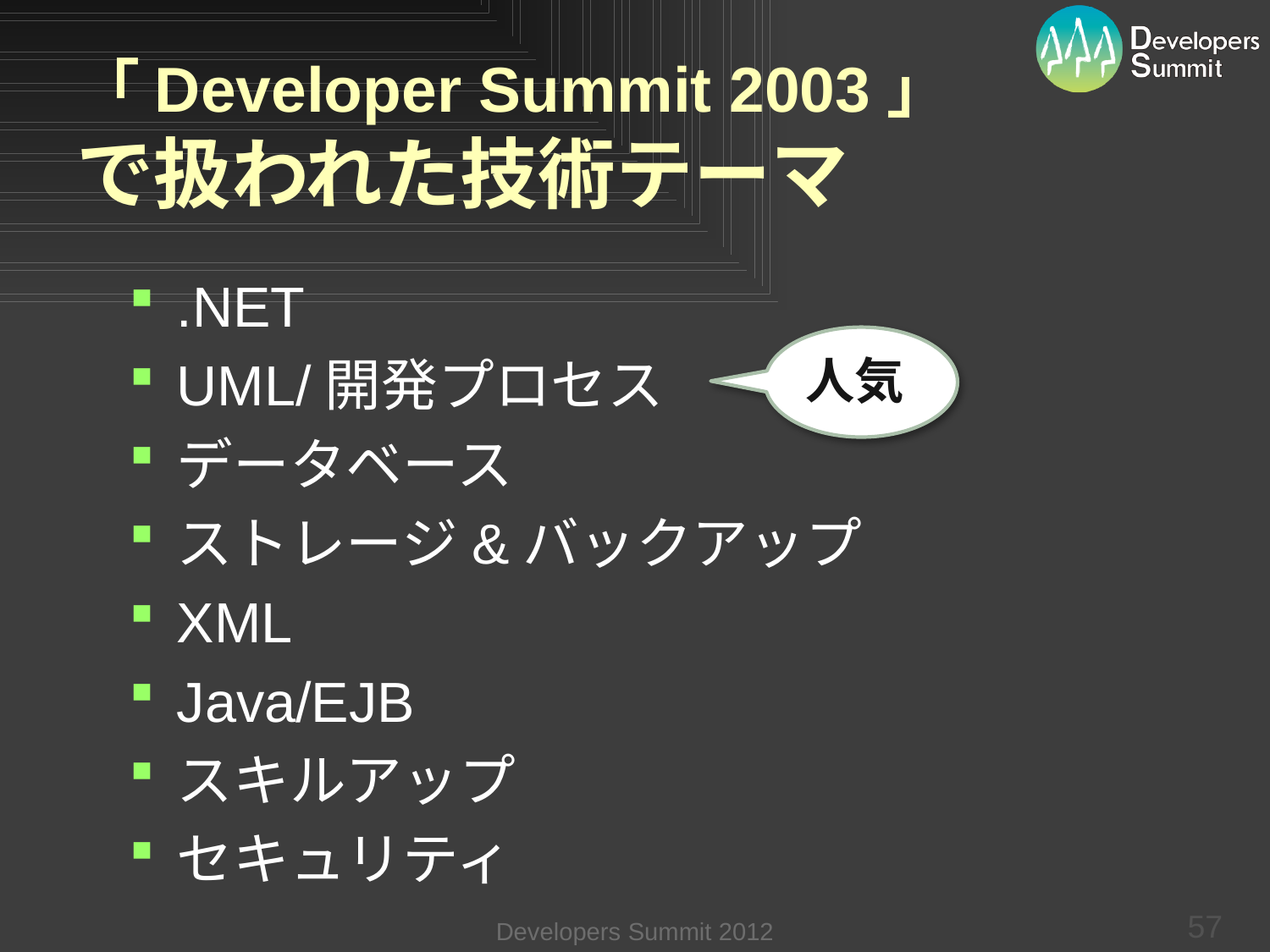

# 「Developer Summit 2003」 で扱われた技術テーマ
.NET
UML/開発プロセス
データベース
ストレージ&バックアップ
XML
Java/EJB
スキルアップ
セキュリティ
人気
57